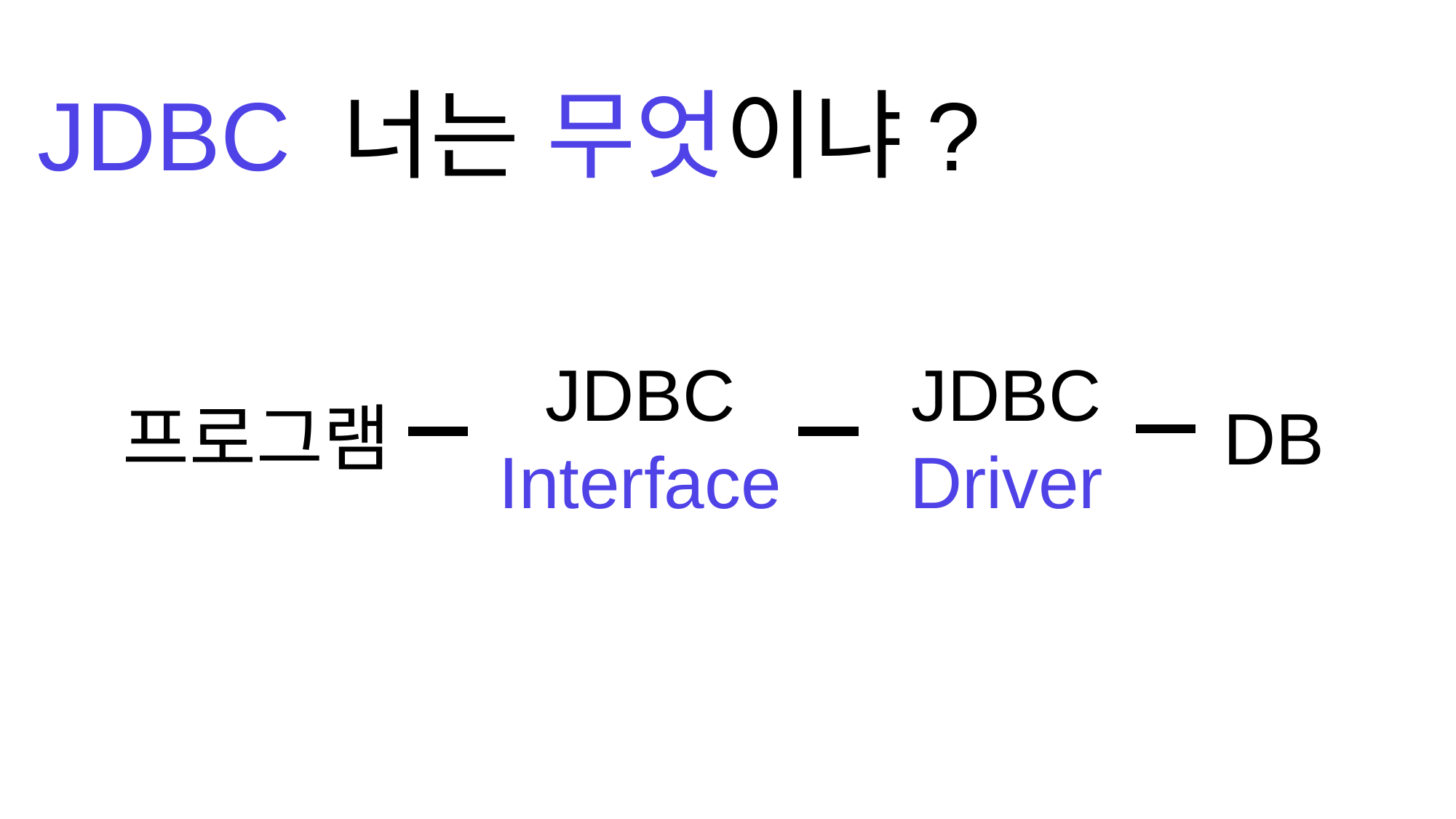

JDBC 너는 무엇이냐?
JDBC
Interface
JDBC
Driver
프로그램
DB